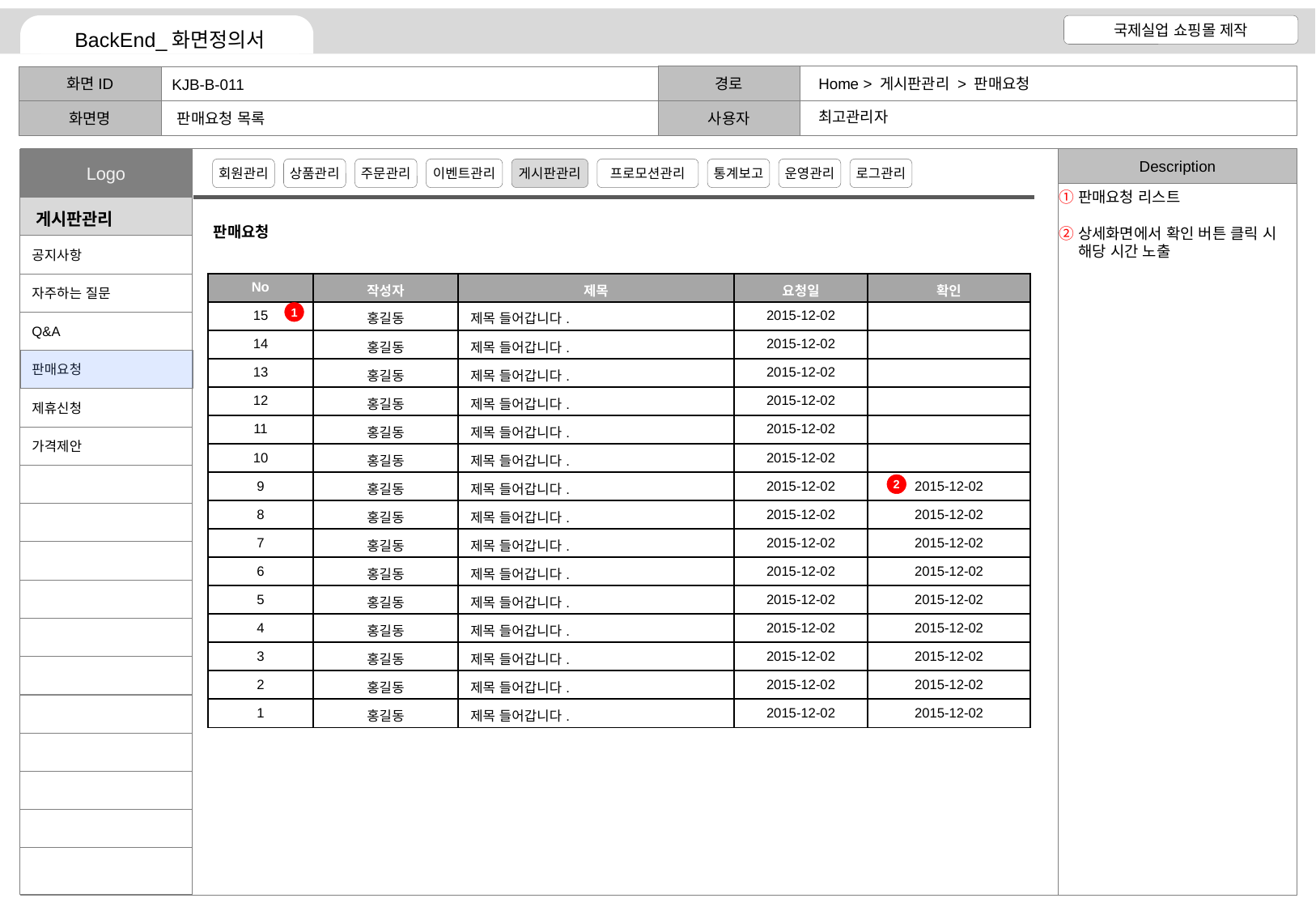

Home > 게시판관리 > 판매요청
KJB-B-011
최고관리자
판매요청 목록
판매요청 리스트

상세화면에서 확인 버튼 클릭 시 해당 시간 노출

판매요청
| No | 작성자 | 제목 | 요청일 | 확인 |
| --- | --- | --- | --- | --- |
| 15 | 홍길동 | 제목 들어갑니다. | 2015-12-02 |  |
| 14 | 홍길동 | 제목 들어갑니다. | 2015-12-02 |  |
| 13 | 홍길동 | 제목 들어갑니다. | 2015-12-02 |  |
| 12 | 홍길동 | 제목 들어갑니다. | 2015-12-02 |  |
| 11 | 홍길동 | 제목 들어갑니다. | 2015-12-02 |  |
| 10 | 홍길동 | 제목 들어갑니다. | 2015-12-02 |  |
| 9 | 홍길동 | 제목 들어갑니다. | 2015-12-02 | 2015-12-02 |
| 8 | 홍길동 | 제목 들어갑니다. | 2015-12-02 | 2015-12-02 |
| 7 | 홍길동 | 제목 들어갑니다. | 2015-12-02 | 2015-12-02 |
| 6 | 홍길동 | 제목 들어갑니다. | 2015-12-02 | 2015-12-02 |
| 5 | 홍길동 | 제목 들어갑니다. | 2015-12-02 | 2015-12-02 |
| 4 | 홍길동 | 제목 들어갑니다. | 2015-12-02 | 2015-12-02 |
| 3 | 홍길동 | 제목 들어갑니다. | 2015-12-02 | 2015-12-02 |
| 2 | 홍길동 | 제목 들어갑니다. | 2015-12-02 | 2015-12-02 |
| 1 | 홍길동 | 제목 들어갑니다. | 2015-12-02 | 2015-12-02 |
1

2